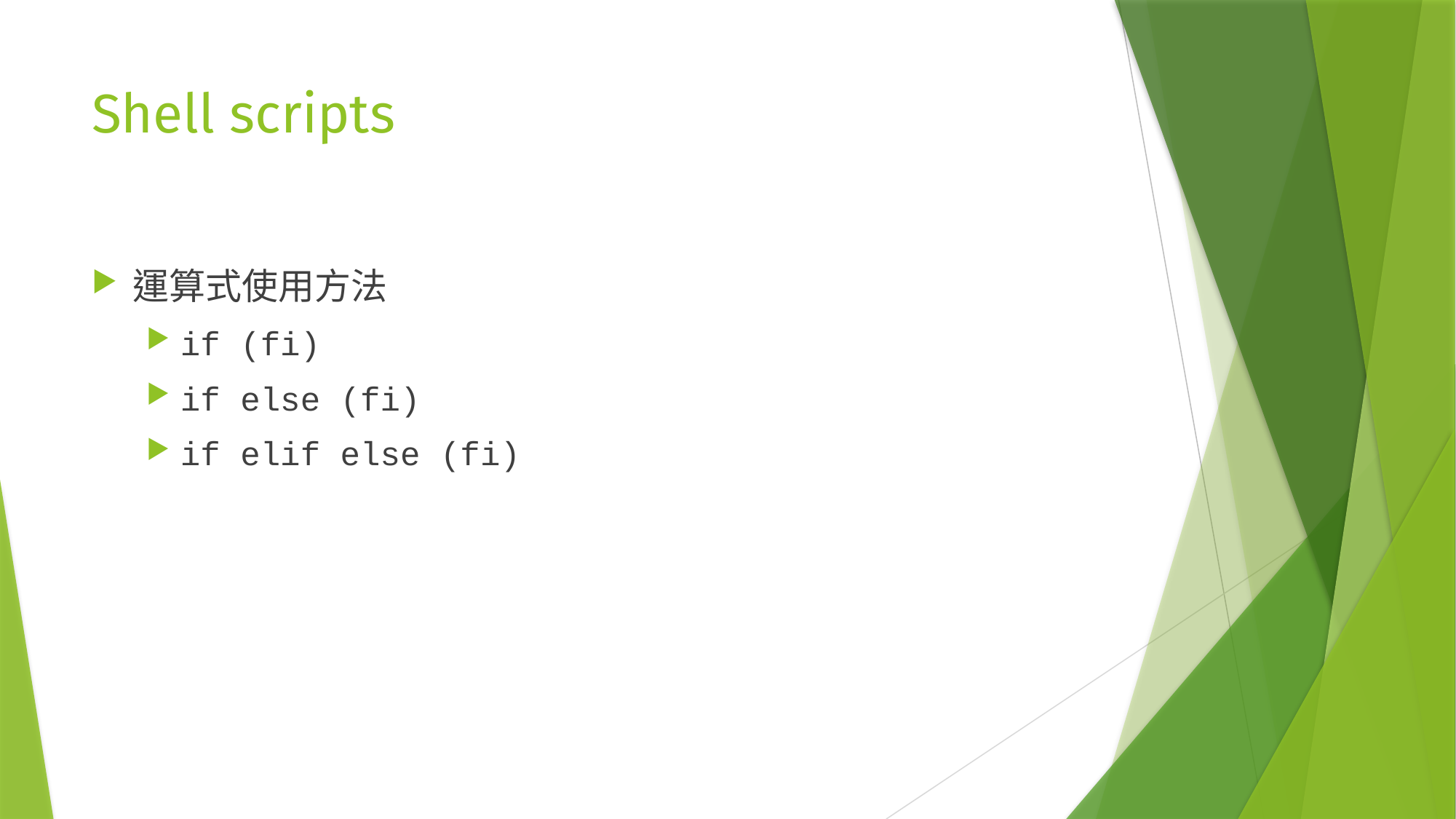

# Shell scripts
運算式使用方法
if (fi)
if else (fi)
if elif else (fi)